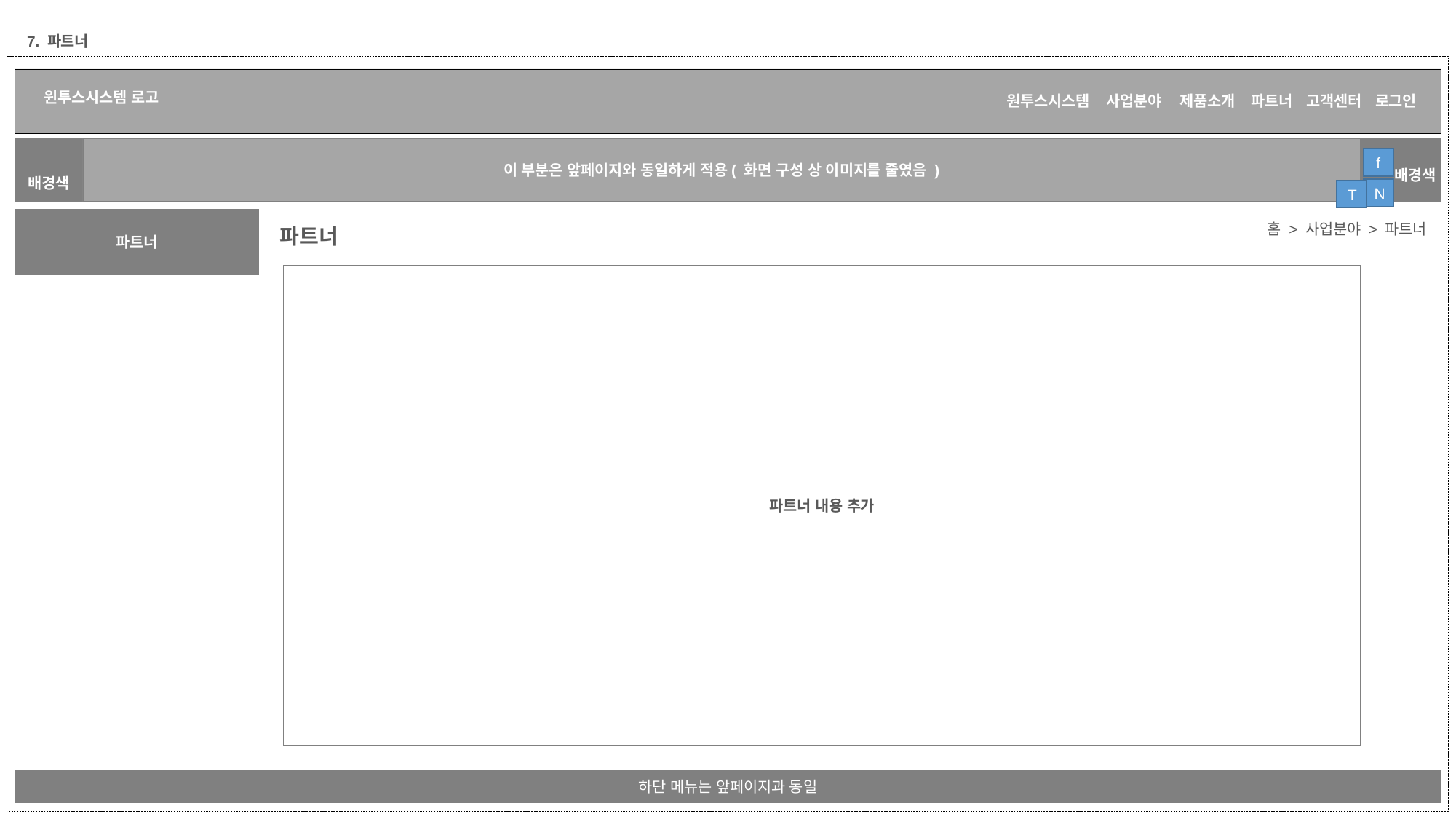

7. 파트너

이 부분은 앞페이지와 동일하게 적용( 화면 구성 상 이미지를 줄였음 )
f
배경색
배경색
N
T
파트너
홈 > 사업분야 > 파트너
파트너
파트너 내용 추가